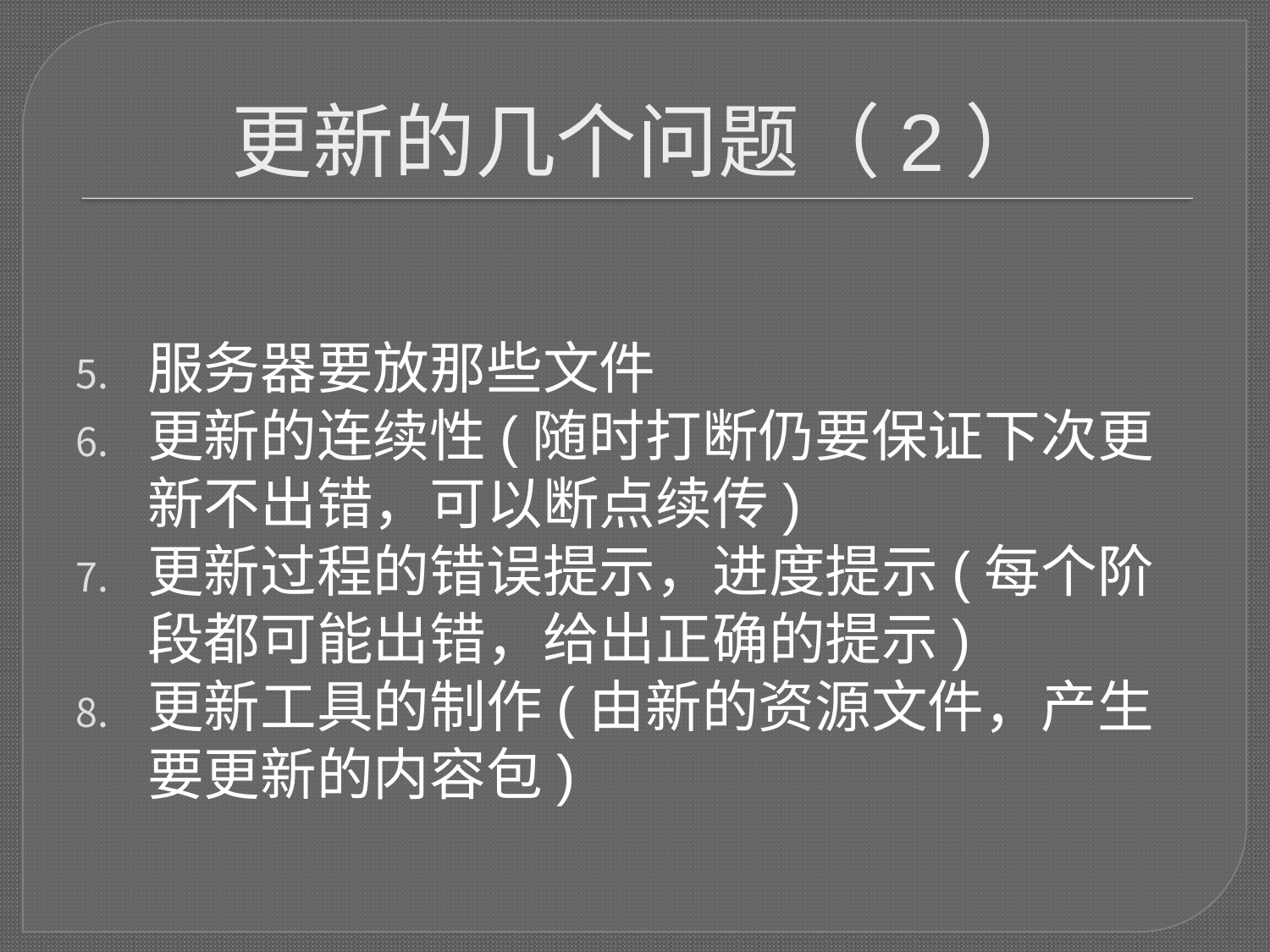

# 更新的几个问题（2）
服务器要放那些文件
更新的连续性(随时打断仍要保证下次更新不出错，可以断点续传)
更新过程的错误提示，进度提示(每个阶段都可能出错，给出正确的提示)
更新工具的制作(由新的资源文件，产生要更新的内容包)